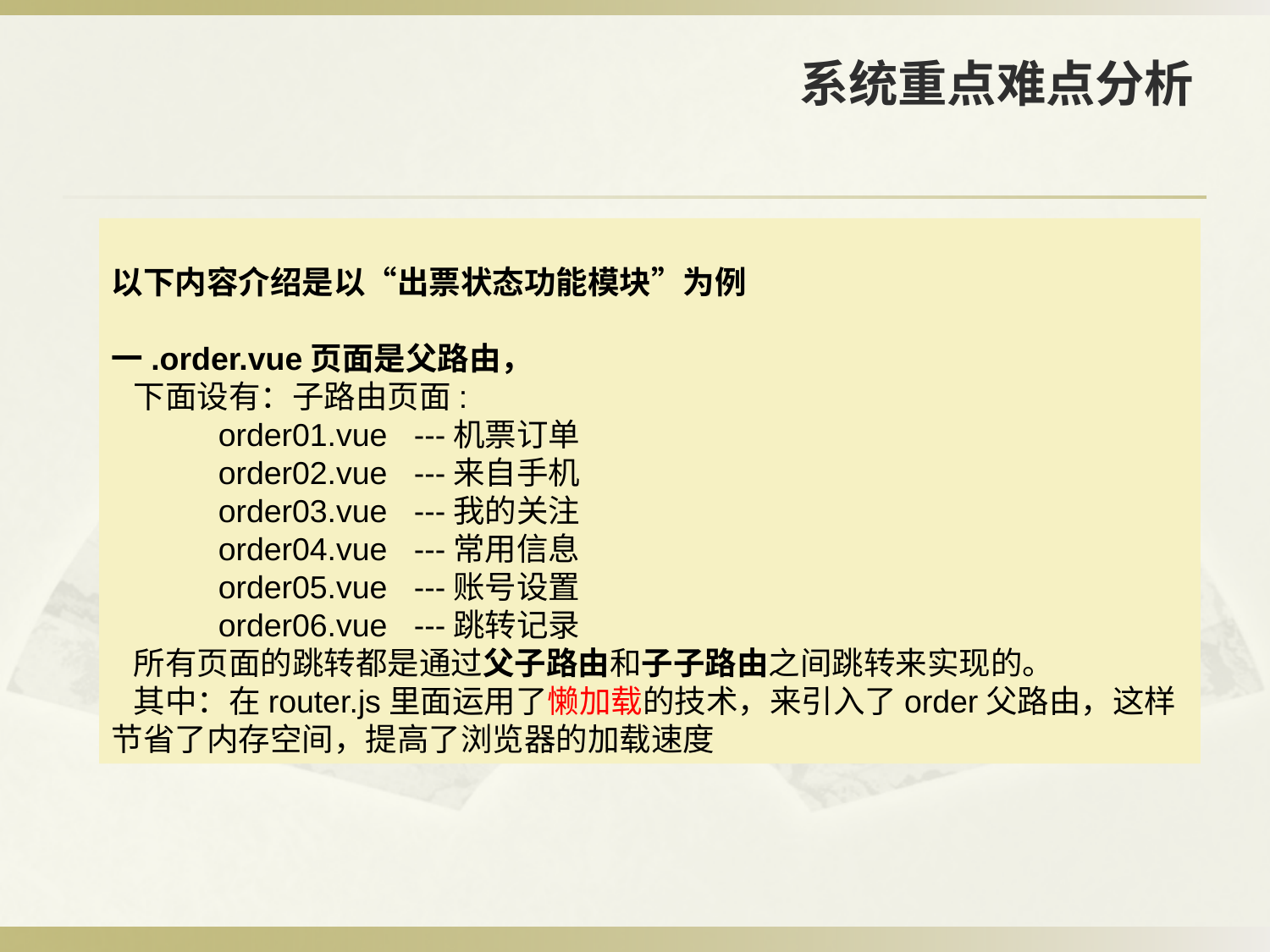

# 系统重点难点分析

以下内容介绍是以“出票状态功能模块”为例

一.order.vue页面是父路由，
  下面设有：子路由页面:
            order01.vue   ---机票订单
            order02.vue   ---来自手机
            order03.vue   ---我的关注
            order04.vue   ---常用信息
            order05.vue   ---账号设置
            order06.vue   ---跳转记录
  所有页面的跳转都是通过父子路由和子子路由之间跳转来实现的。
  其中：在router.js里面运用了懒加载的技术，来引入了order父路由，这样节省了内存空间，提高了浏览器的加载速度